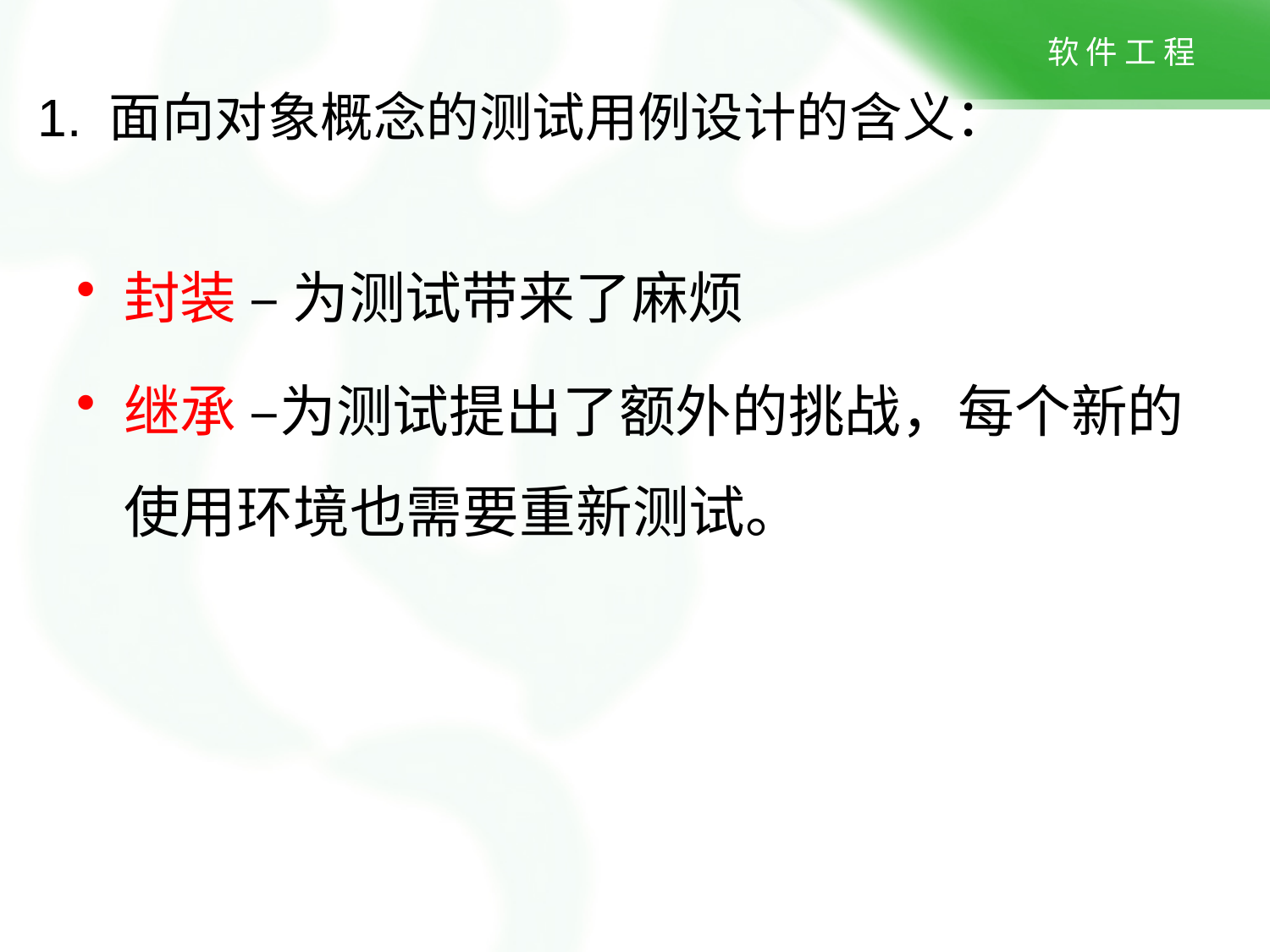

封装 – 为测试带来了麻烦
继承 –为测试提出了额外的挑战，每个新的使用环境也需要重新测试。
1. 面向对象概念的测试用例设计的含义：